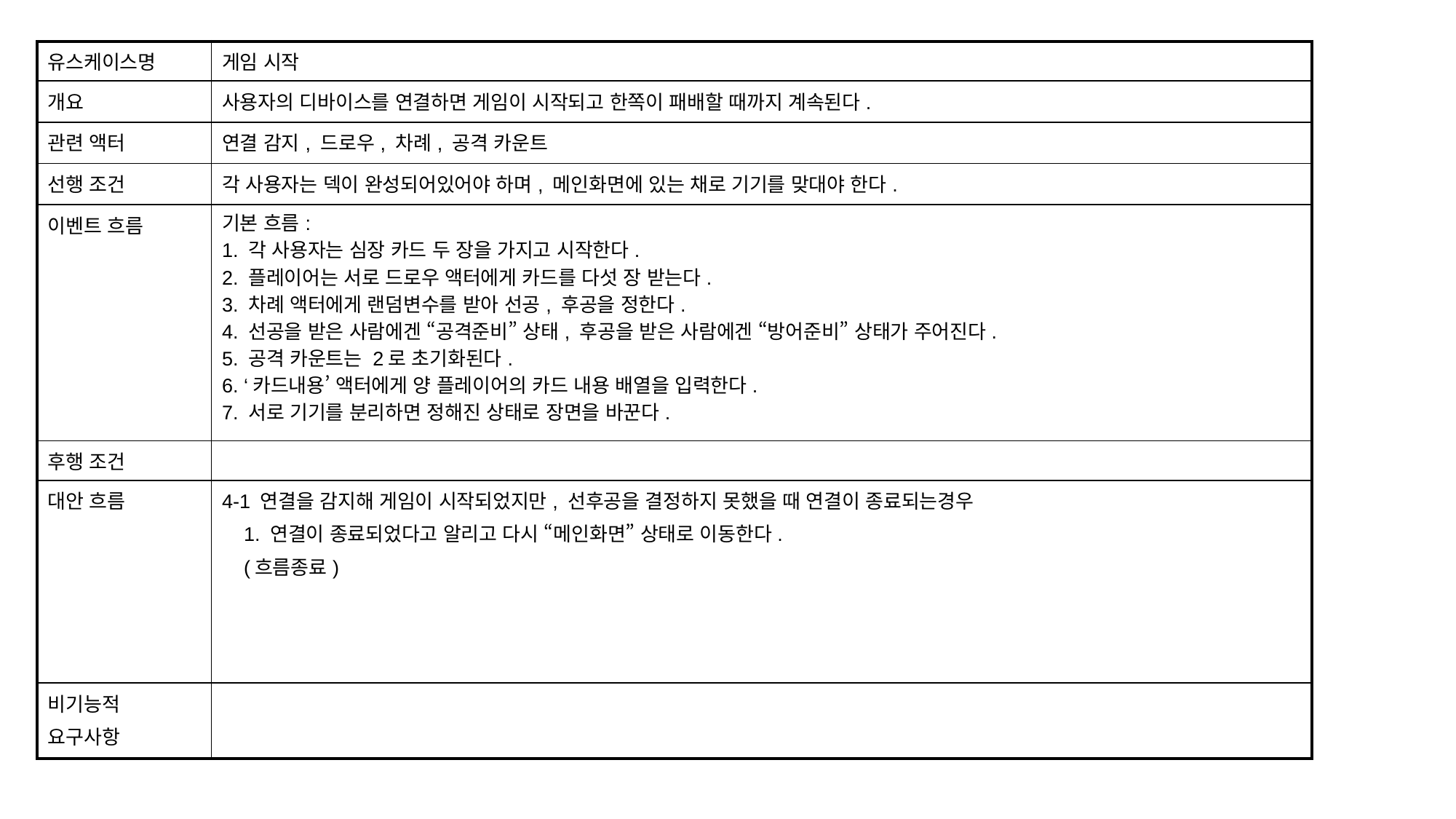

| 유스케이스명 | 게임 시작 |
| --- | --- |
| 개요 | 사용자의 디바이스를 연결하면 게임이 시작되고 한쪽이 패배할 때까지 계속된다. |
| 관련 액터 | 연결 감지, 드로우, 차례, 공격 카운트 |
| 선행 조건 | 각 사용자는 덱이 완성되어있어야 하며, 메인화면에 있는 채로 기기를 맞대야 한다. |
| 이벤트 흐름 | 기본 흐름: 1. 각 사용자는 심장 카드 두 장을 가지고 시작한다. 2. 플레이어는 서로 드로우 액터에게 카드를 다섯 장 받는다. 3. 차례 액터에게 랜덤변수를 받아 선공, 후공을 정한다. 4. 선공을 받은 사람에겐 “공격준비” 상태, 후공을 받은 사람에겐 “방어준비” 상태가 주어진다. 5. 공격 카운트는 2로 초기화된다. 6. ‘카드내용’ 액터에게 양 플레이어의 카드 내용 배열을 입력한다. 7. 서로 기기를 분리하면 정해진 상태로 장면을 바꾼다. |
| 후행 조건 |  |
| 대안 흐름 | 4-1 연결을 감지해 게임이 시작되었지만, 선후공을 결정하지 못했을 때 연결이 종료되는경우 1. 연결이 종료되었다고 알리고 다시 “메인화면” 상태로 이동한다. (흐름종료) |
| 비기능적 요구사항 |  |